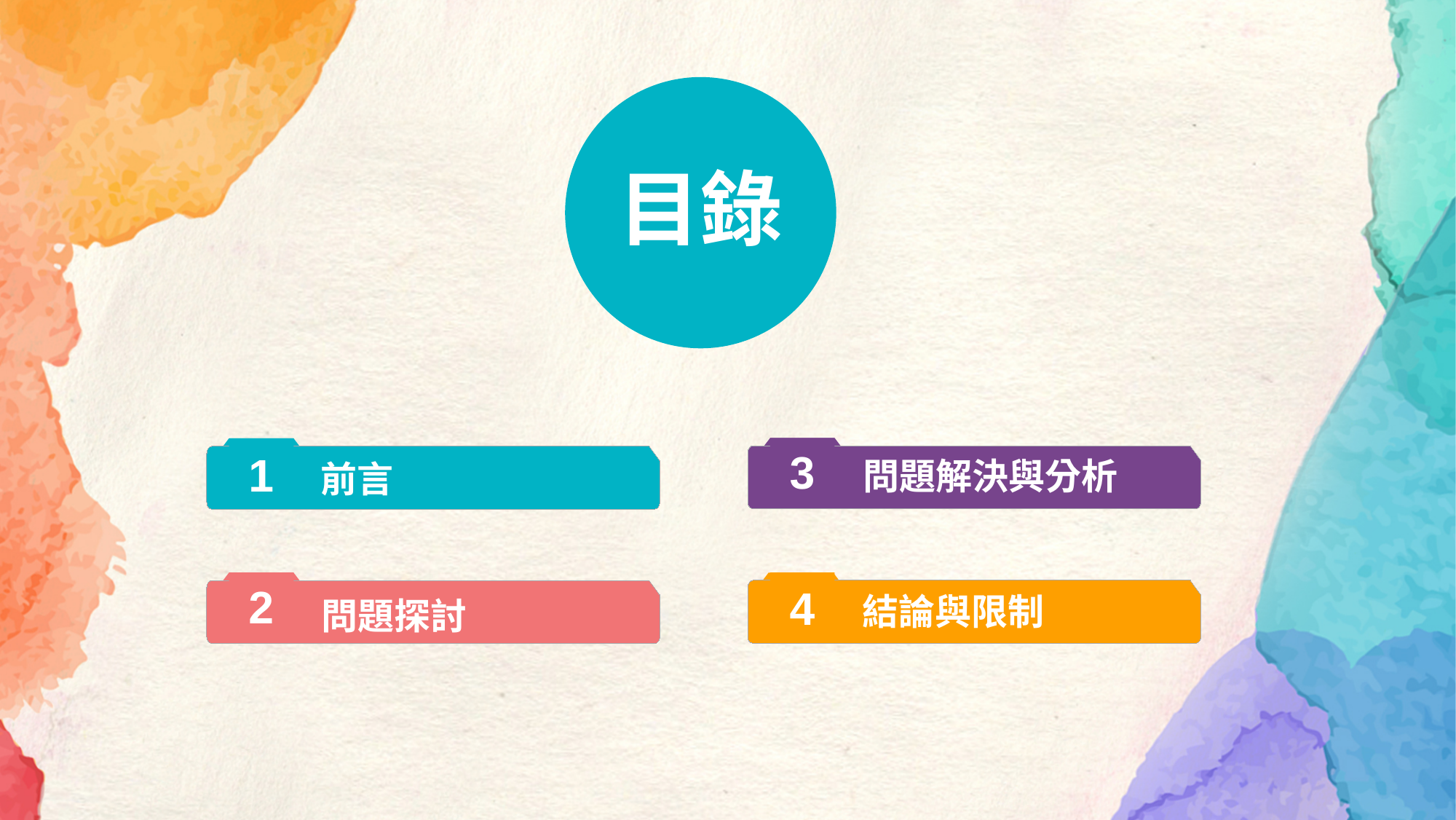

目錄

3

問題解決與分析

1

前言

2

問題探討

4

結論與限制